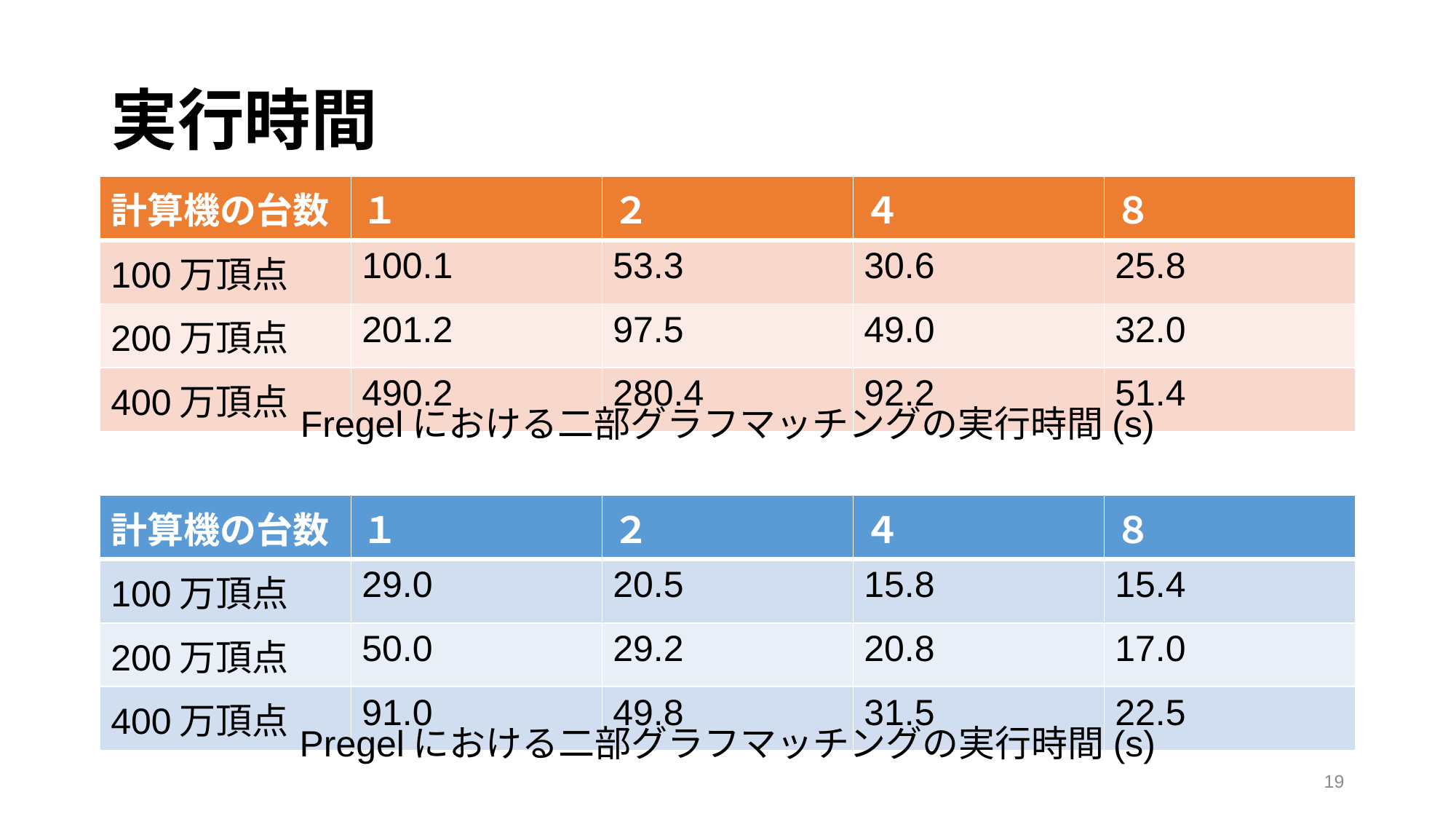

# 実行時間
| 計算機の台数 | １ | ２ | ４ | ８ |
| --- | --- | --- | --- | --- |
| 100万頂点 | 100.1 | 53.3 | 30.6 | 25.8 |
| 200万頂点 | 201.2 | 97.5 | 49.0 | 32.0 |
| 400万頂点 | 490.2 | 280.4 | 92.2 | 51.4 |
Fregelにおける二部グラフマッチングの実行時間(s)
| 計算機の台数 | １ | ２ | ４ | ８ |
| --- | --- | --- | --- | --- |
| 100万頂点 | 29.0 | 20.5 | 15.8 | 15.4 |
| 200万頂点 | 50.0 | 29.2 | 20.8 | 17.0 |
| 400万頂点 | 91.0 | 49.8 | 31.5 | 22.5 |
Pregelにおける二部グラフマッチングの実行時間(s)
19